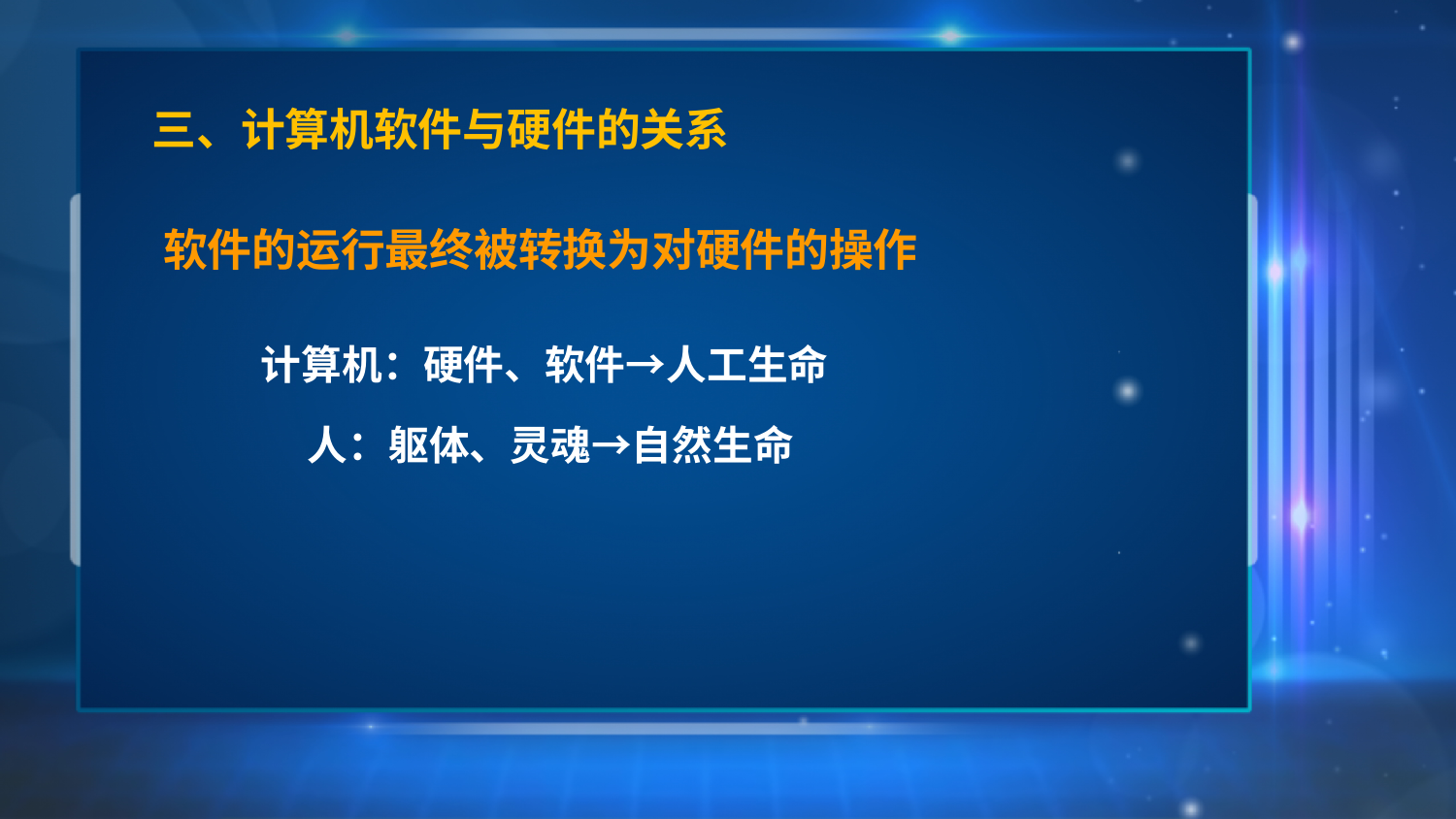

# 三、计算机软件与硬件的关系
软件的运行最终被转换为对硬件的操作
计算机：硬件、软件→人工生命
    人：躯体、灵魂→自然生命